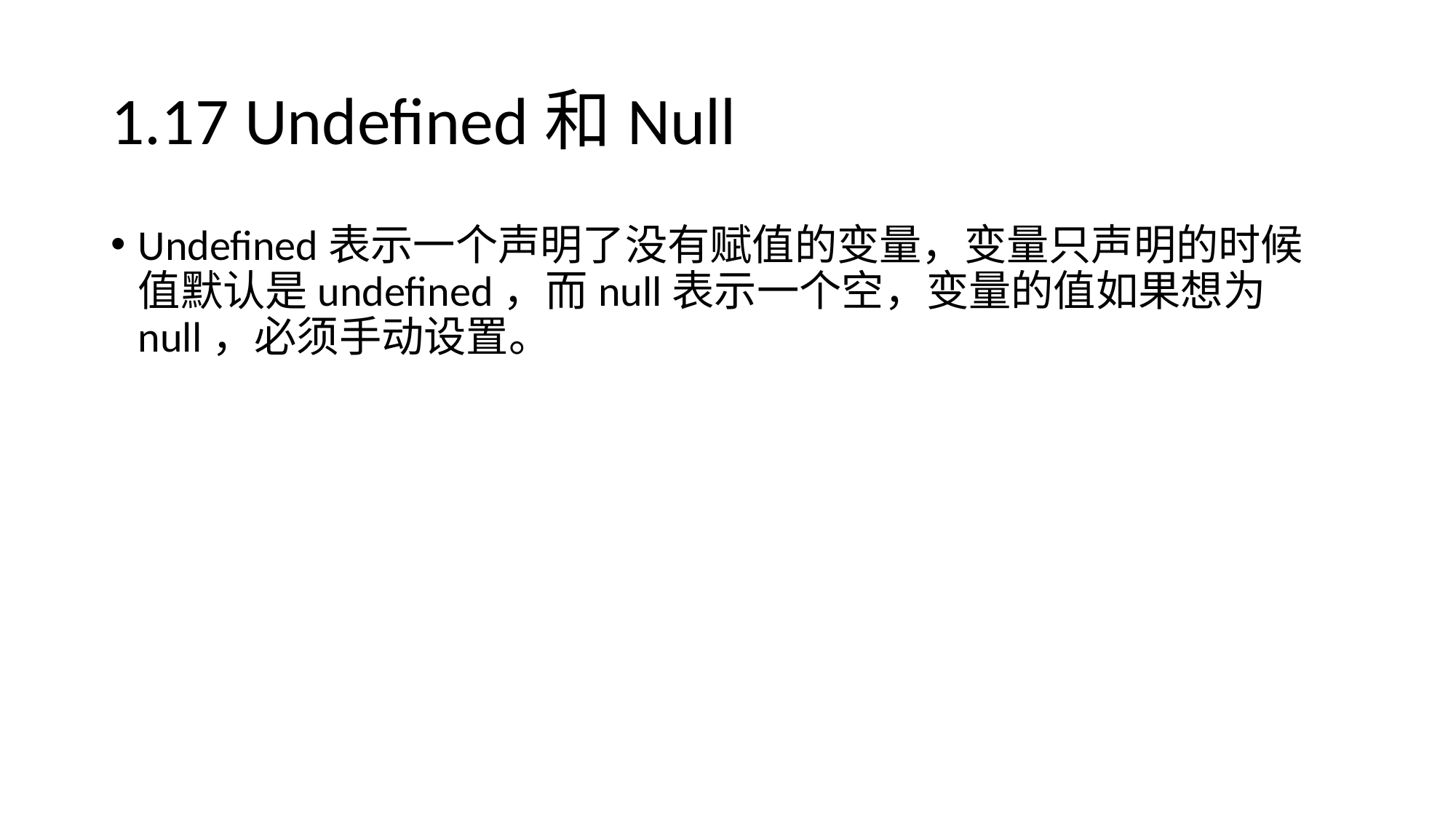

# 1.17 Undefined和Null
Undefined表示一个声明了没有赋值的变量，变量只声明的时候值默认是undefined，而null表示一个空，变量的值如果想为null，必须手动设置。